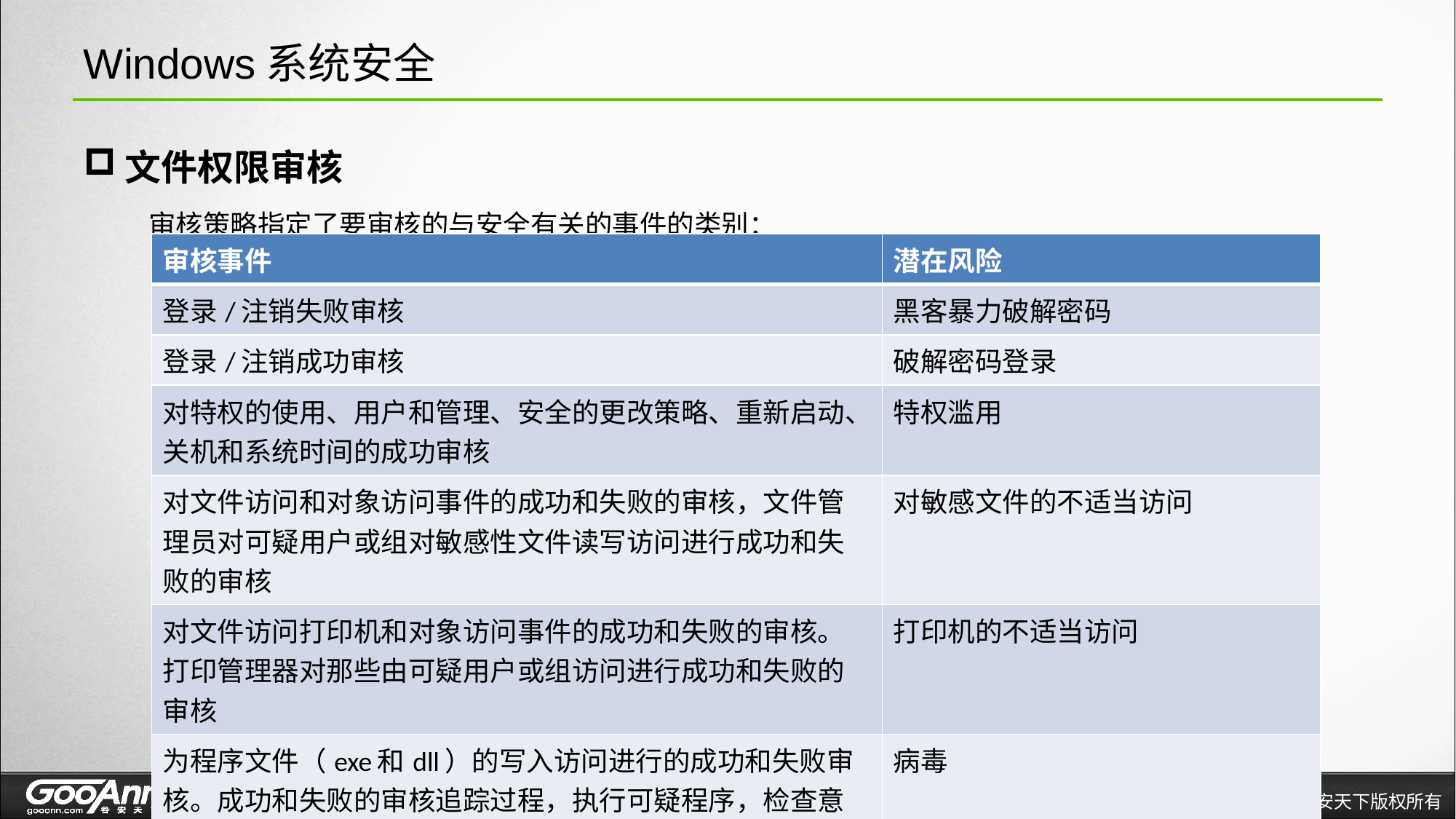

# Windows系统安全
文件权限审核
审核策略指定了要审核的与安全有关的事件的类别：

| 审核事件 | 潜在风险 |
| --- | --- |
| 登录/注销失败审核 | 黑客暴力破解密码 |
| 登录/注销成功审核 | 破解密码登录 |
| 对特权的使用、用户和管理、安全的更改策略、重新启动、关机和系统时间的成功审核 | 特权滥用 |
| 对文件访问和对象访问事件的成功和失败的审核，文件管理员对可疑用户或组对敏感性文件读写访问进行成功和失败的审核 | 对敏感文件的不适当访问 |
| 对文件访问打印机和对象访问事件的成功和失败的审核。打印管理器对那些由可疑用户或组访问进行成功和失败的审核 | 打印机的不适当访问 |
| 为程序文件（exe和dll）的写入访问进行的成功和失败审核。成功和失败的审核追踪过程，执行可疑程序，检查意外修改程序文件和意外进程创建的安全日志 | 病毒 |